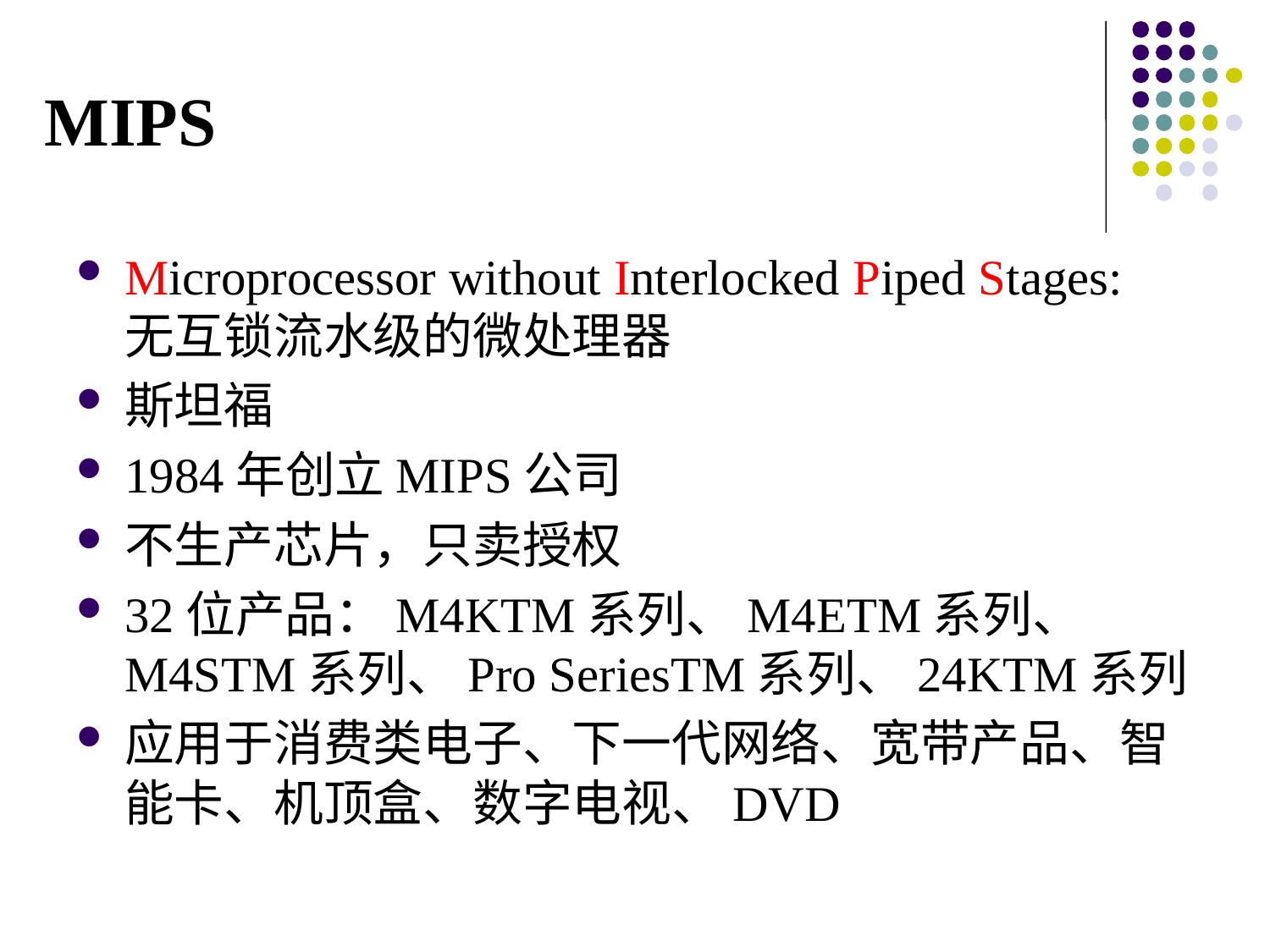

# MIPS
Microprocessor without Interlocked Piped Stages: 无互锁流水级的微处理器
斯坦福
1984年创立MIPS公司
不生产芯片，只卖授权
32位产品：M4KTM系列、M4ETM系列、 M4STM系列、Pro SeriesTM系列、24KTM系列
应用于消费类电子、下一代网络、宽带产品、智能卡、机顶盒、数字电视、DVD